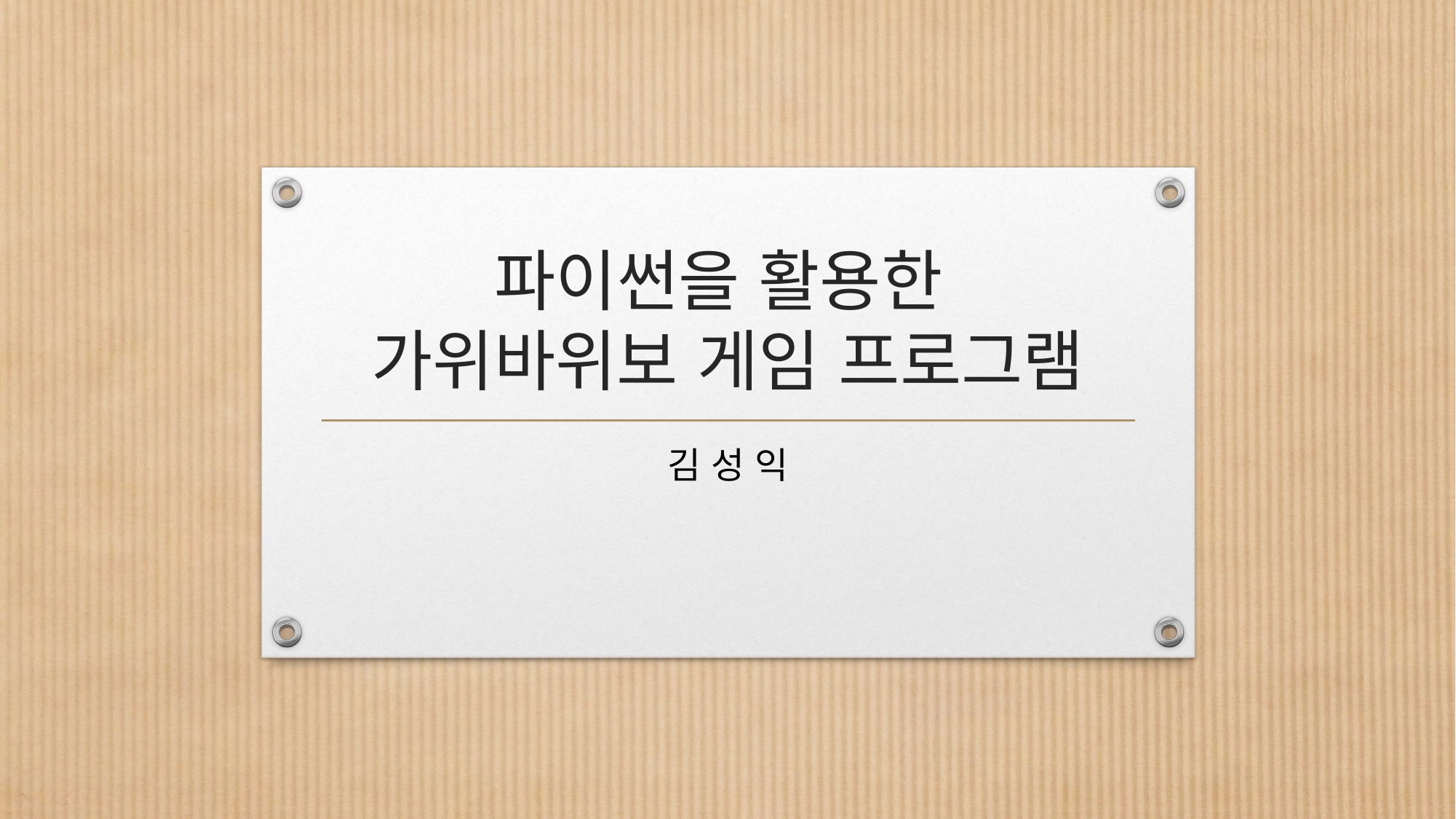

# 파이썬을 활용한 가위바위보 게임 프로그램
김 성 익